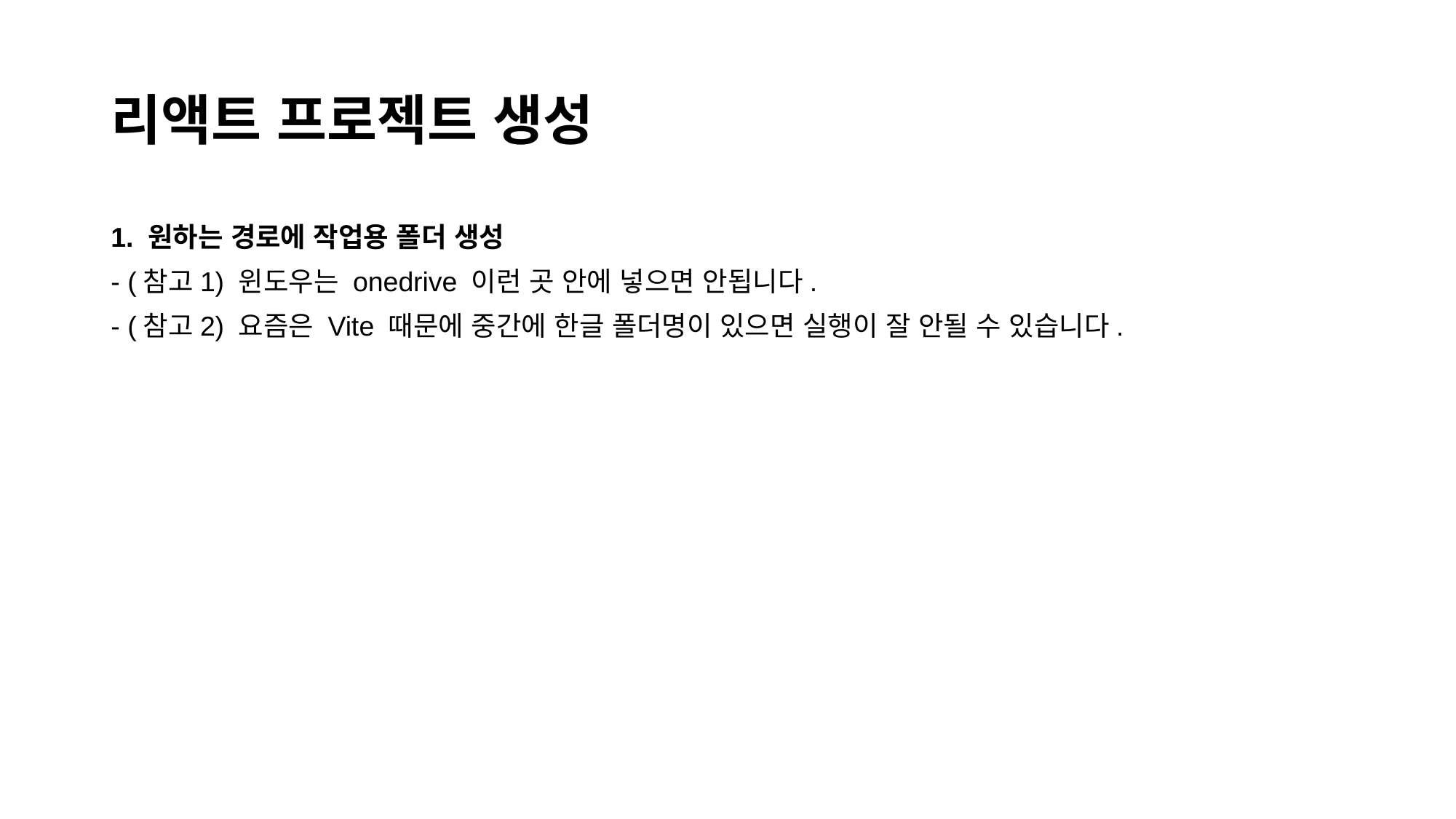

# 리액트 프로젝트 생성
1. 원하는 경로에 작업용 폴더 생성
- (참고1) 윈도우는 onedrive 이런 곳 안에 넣으면 안됩니다.
- (참고2) 요즘은 Vite 때문에 중간에 한글 폴더명이 있으면 실행이 잘 안될 수 있습니다.